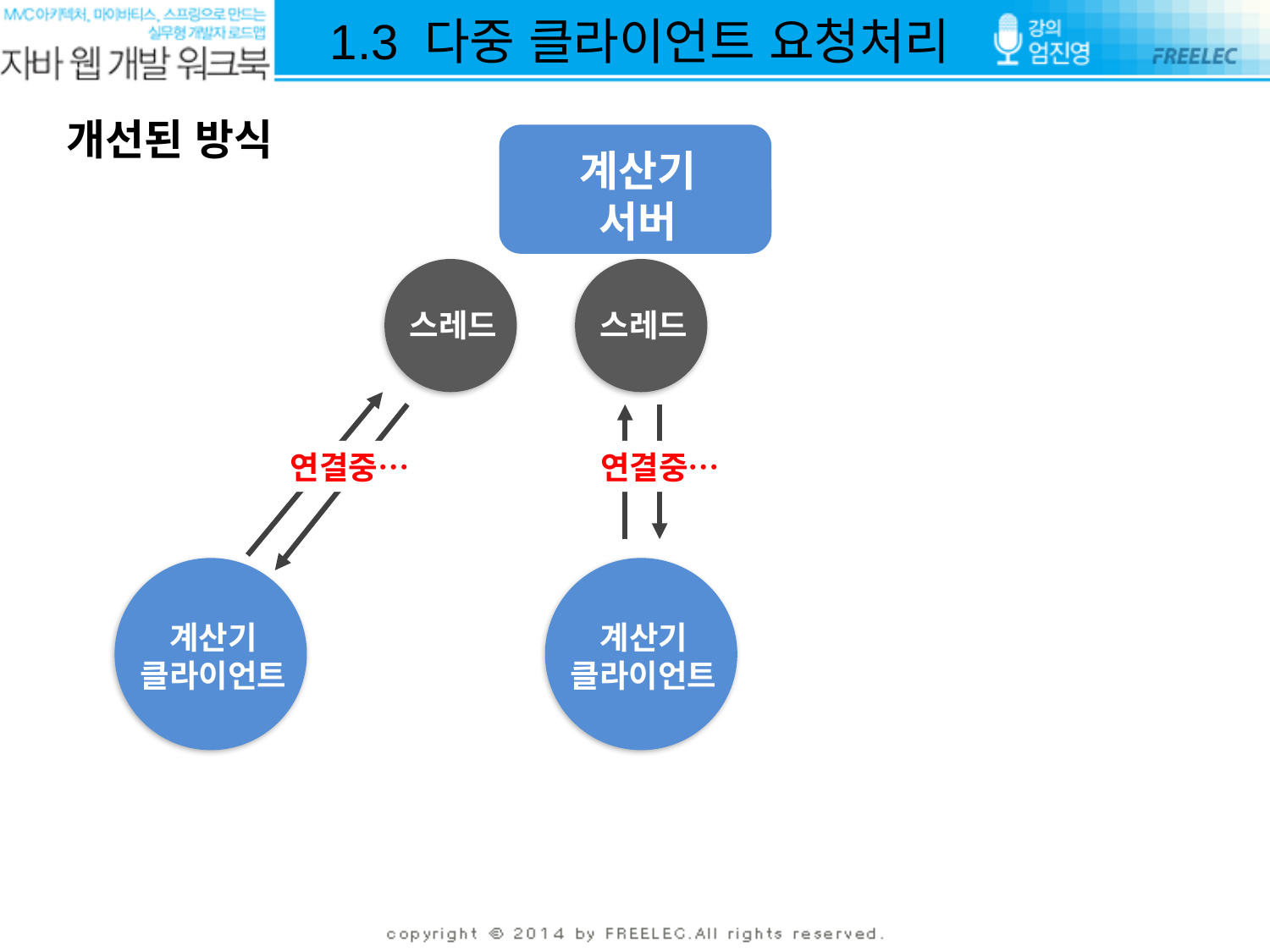

1.3 다중 클라이언트 요청처리
개선된 방식

계산기
서버

스레드

스레드
연결중…
연결중…

계산기
클라이언트

계산기
클라이언트